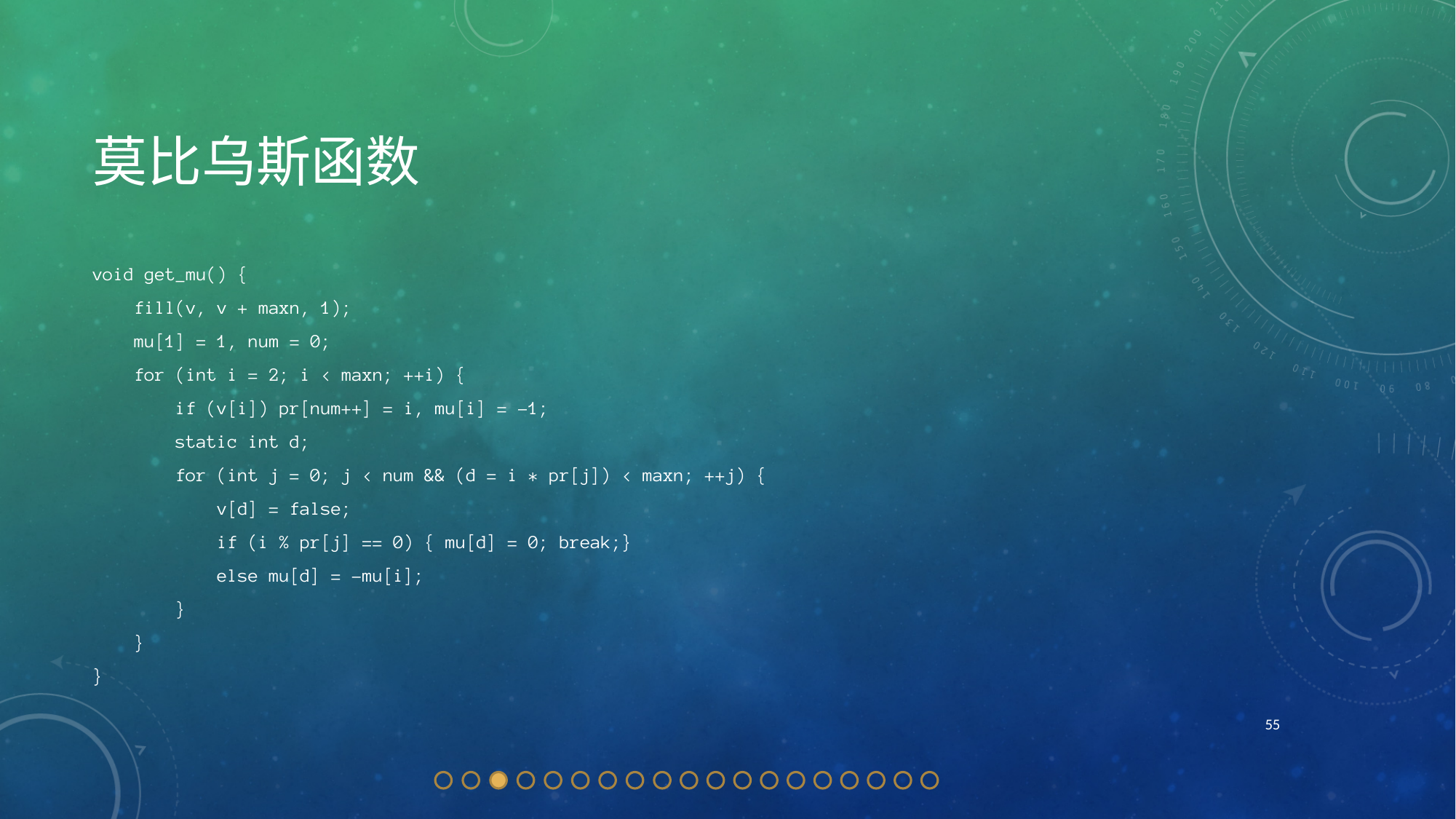

# 莫比乌斯函数
void get_mu() {
    fill(v, v + maxn, 1);
    mu[1] = 1, num = 0;
    for (int i = 2; i < maxn; ++i) {
        if (v[i]) pr[num++] = i, mu[i] = -1;
        static int d;
        for (int j = 0; j < num && (d = i * pr[j]) < maxn; ++j) {
            v[d] = false;
            if (i % pr[j] == 0) { mu[d] = 0; break;}
            else mu[d] = -mu[i];
        }
    }
}
55